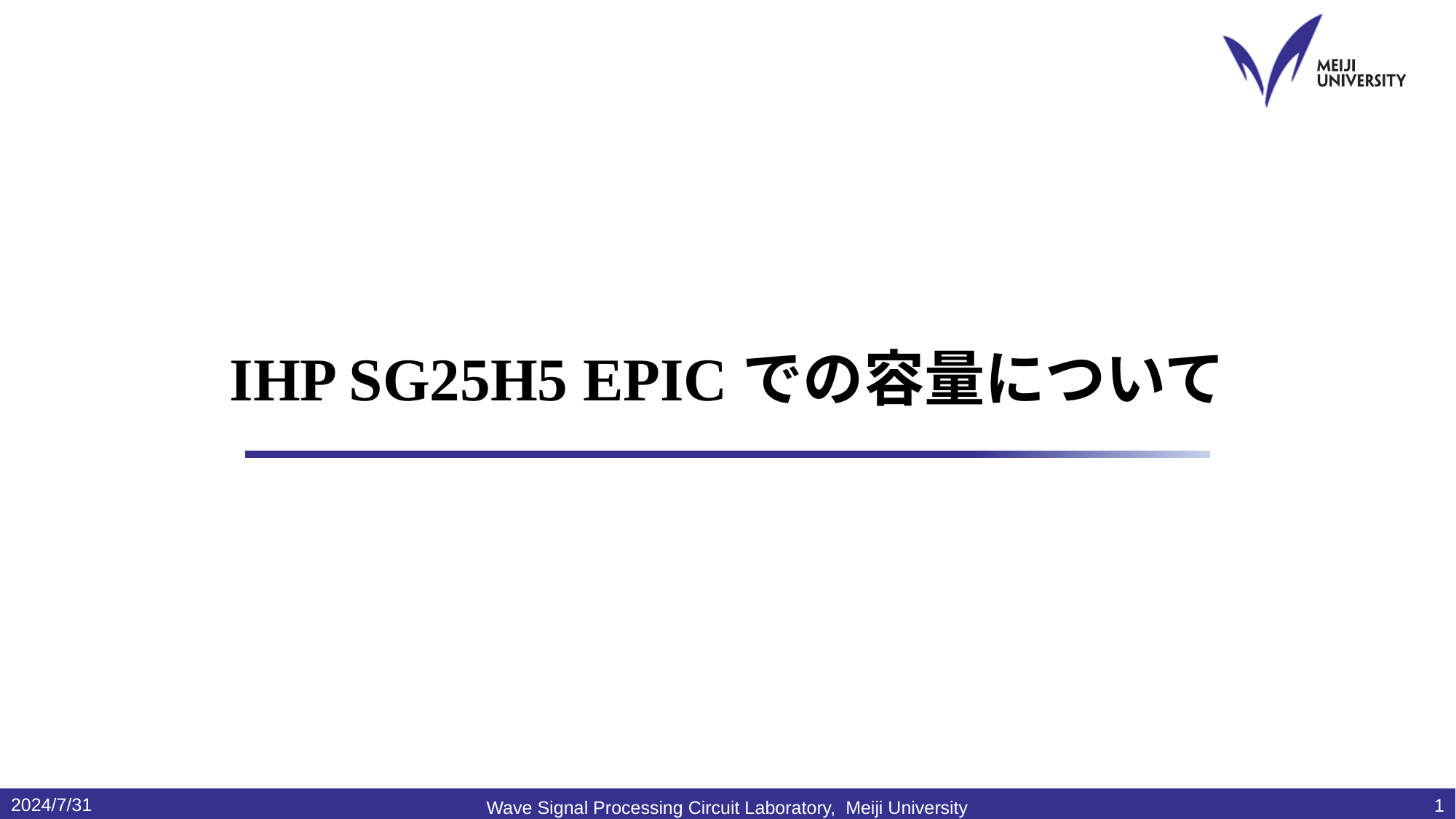

# IHP SG25H5 EPICでの容量について

2024/7/31
1
Wave Signal Processing Circuit Laboratory,  Meiji University